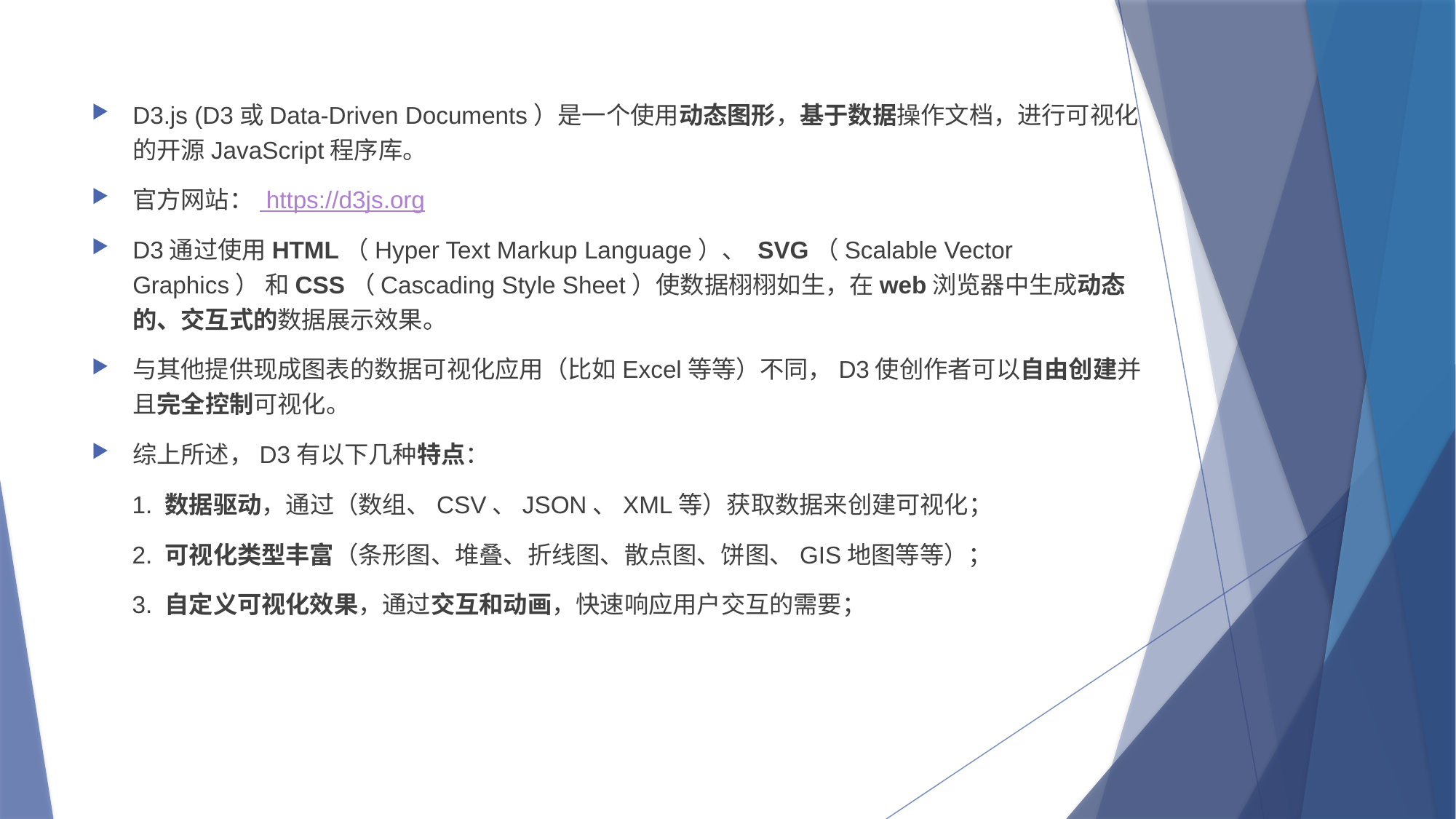

D3.js (D3或Data-Driven Documents）是一个使用动态图形，基于数据操作文档，进行可视化的开源JavaScript程序库。
官方网站： https://d3js.org
D3通过使用HTML（Hyper Text Markup Language）、 SVG（Scalable Vector Graphics） 和CSS（Cascading Style Sheet）使数据栩栩如生，在web浏览器中生成动态的、交互式的数据展示效果。
与其他提供现成图表的数据可视化应用（比如Excel等等）不同，D3使创作者可以自由创建并且完全控制可视化。
综上所述，D3有以下几种特点：
      1. 数据驱动，通过（数组、CSV、JSON、XML等）获取数据来创建可视化；
      2. 可视化类型丰富（条形图、堆叠、折线图、散点图、饼图、GIS地图等等）；
      3. 自定义可视化效果，通过交互和动画，快速响应用户交互的需要；